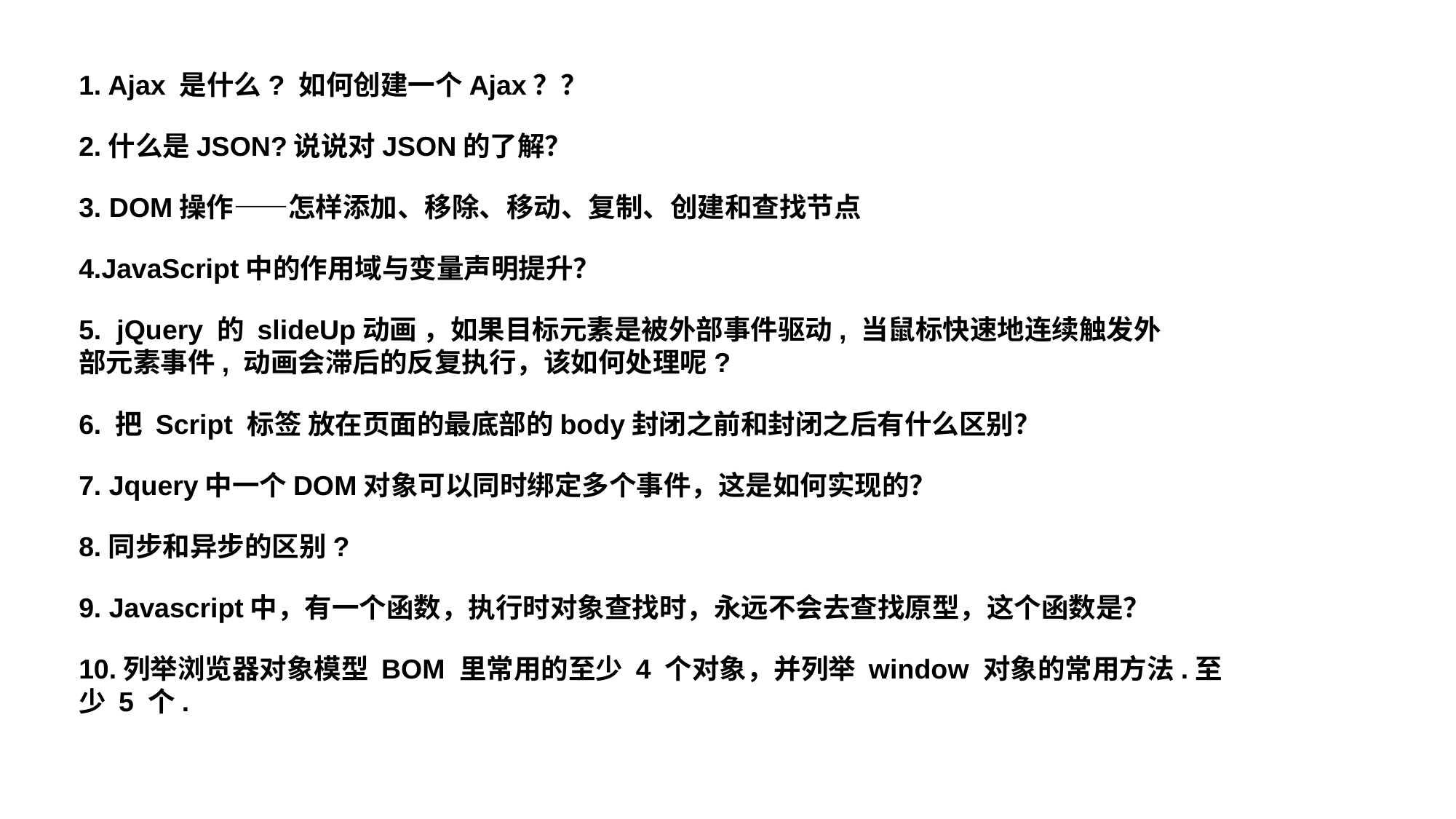

1. Ajax 是什么? 如何创建一个Ajax？？
2.什么是JSON?说说对JSON的了解？
3. DOM操作——怎样添加、移除、移动、复制、创建和查找节点
4.JavaScript中的作用域与变量声明提升？
5.  jQuery 的 slideUp动画 ，如果目标元素是被外部事件驱动, 当鼠标快速地连续触发外部元素事件, 动画会滞后的反复执行，该如何处理呢?
6. 把 Script 标签 放在页面的最底部的body封闭之前和封闭之后有什么区别？
7. Jquery中一个DOM对象可以同时绑定多个事件，这是如何实现的？
8.同步和异步的区别?
9. Javascript中，有一个函数，执行时对象查找时，永远不会去查找原型，这个函数是？
10.列举浏览器对象模型 BOM 里常用的至少 4 个对象，并列举 window 对象的常用方法.至少 5 个.